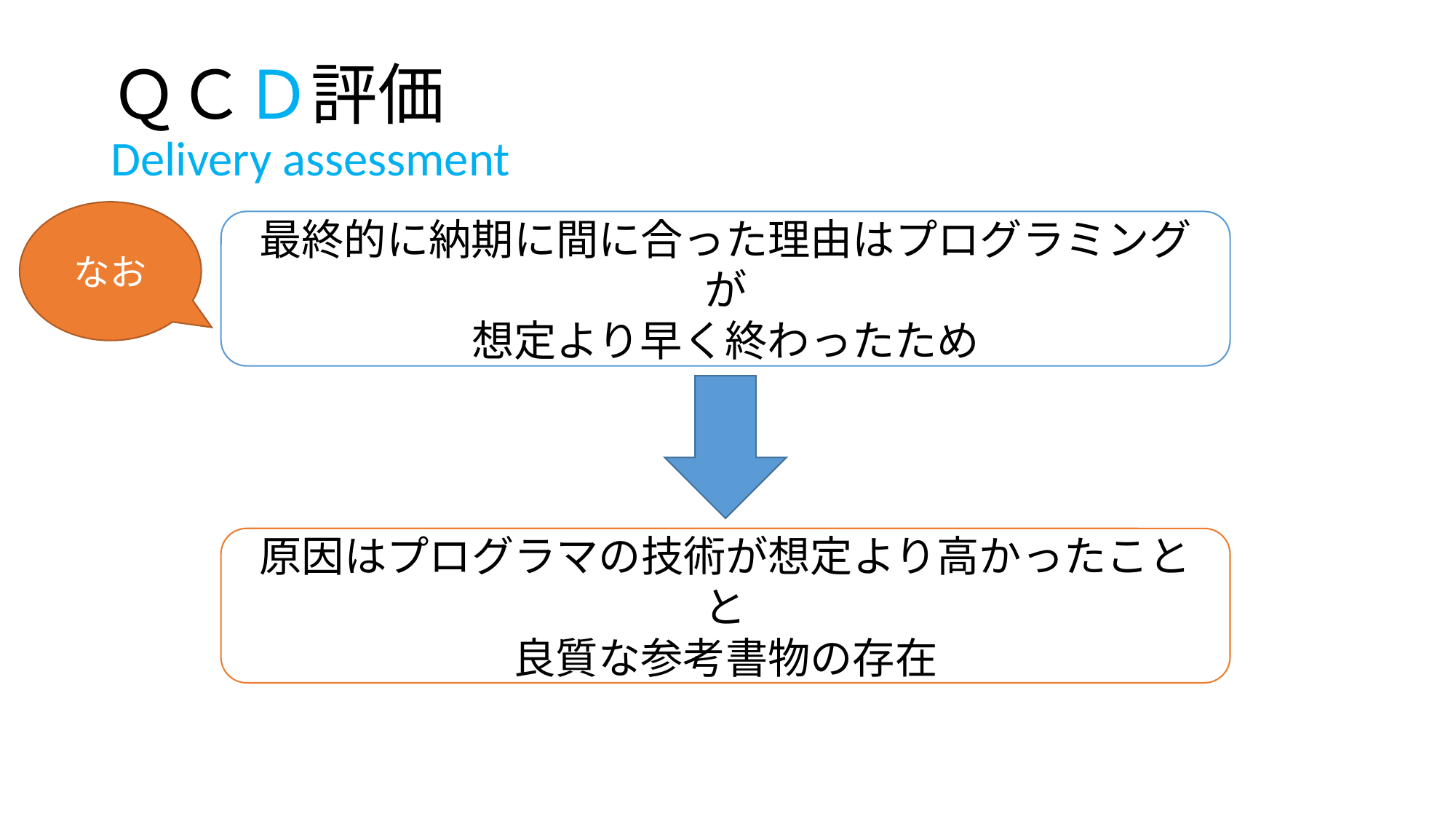

# ＱＣＤ評価 Delivery assessment
なお
最終的に納期に間に合った理由はプログラミングが
想定より早く終わったため

原因はプログラマの技術が想定より高かったことと
良質な参考書物の存在